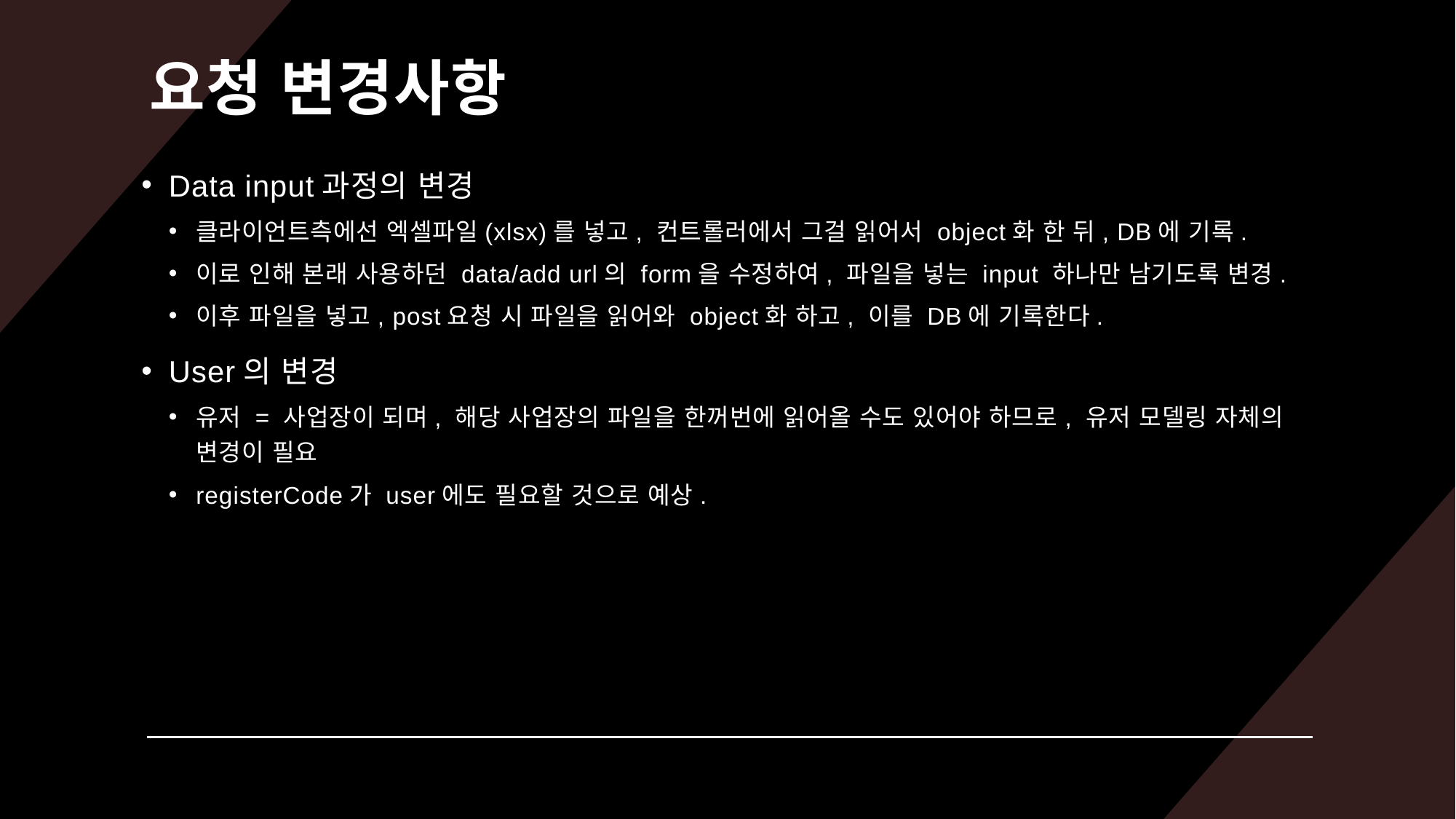

# 요청 변경사항
Data input과정의 변경
클라이언트측에선 엑셀파일(xlsx)를 넣고, 컨트롤러에서 그걸 읽어서 object화 한 뒤, DB에 기록.
이로 인해 본래 사용하던 data/add url의 form을 수정하여, 파일을 넣는 input 하나만 남기도록 변경.
이후 파일을 넣고, post요청 시 파일을 읽어와 object화 하고, 이를 DB에 기록한다.
User의 변경
유저 = 사업장이 되며, 해당 사업장의 파일을 한꺼번에 읽어올 수도 있어야 하므로, 유저 모델링 자체의 변경이 필요
registerCode가 user에도 필요할 것으로 예상.